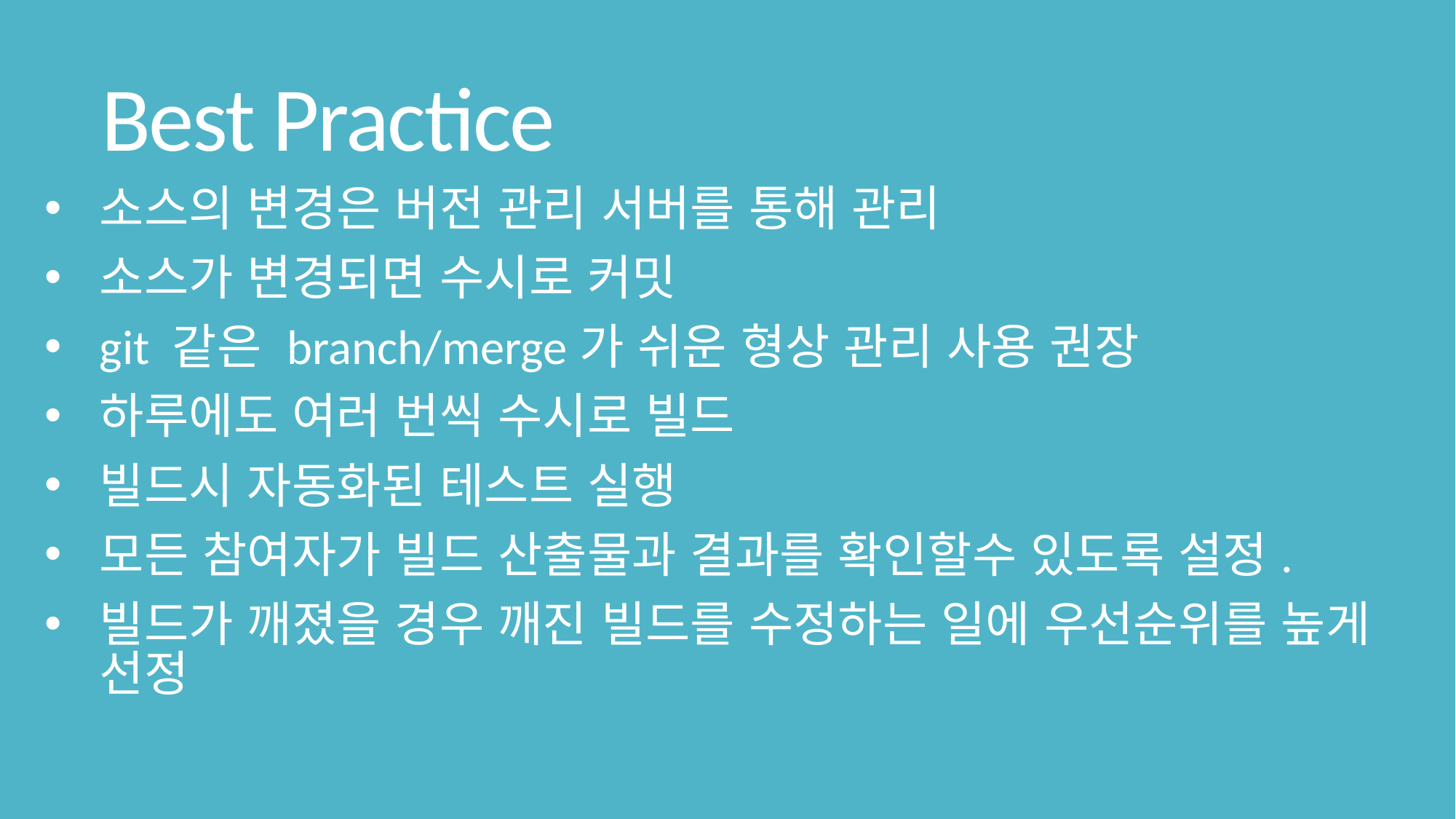

# Best Practice
소스의 변경은 버전 관리 서버를 통해 관리
소스가 변경되면 수시로 커밋
git 같은 branch/merge가 쉬운 형상 관리 사용 권장
하루에도 여러 번씩 수시로 빌드
빌드시 자동화된 테스트 실행
모든 참여자가 빌드 산출물과 결과를 확인할수 있도록 설정.
빌드가 깨졌을 경우 깨진 빌드를 수정하는 일에 우선순위를 높게 선정